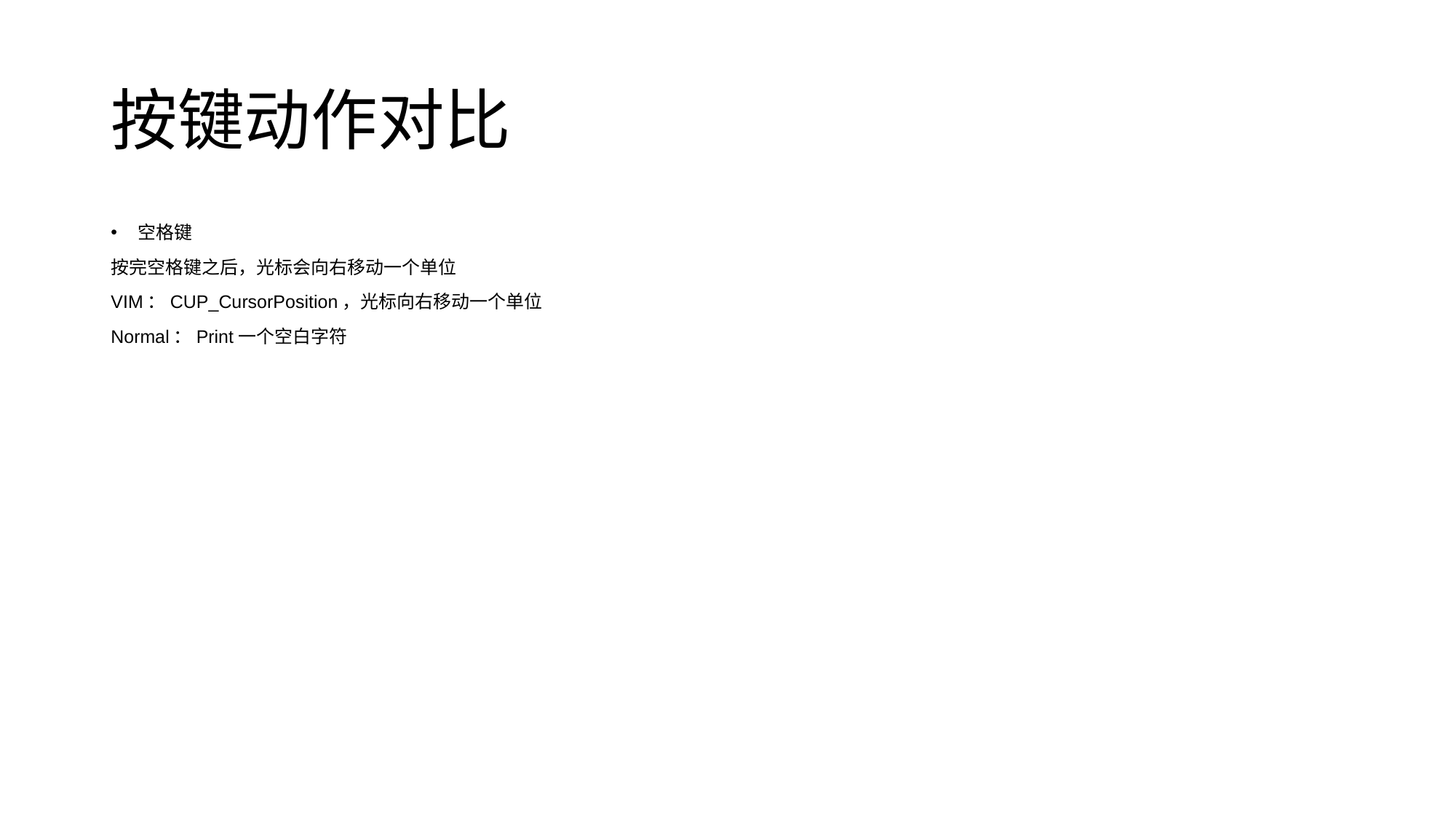

# 按键动作对比
空格键
按完空格键之后，光标会向右移动一个单位
VIM：CUP_CursorPosition，光标向右移动一个单位
Normal：Print一个空白字符